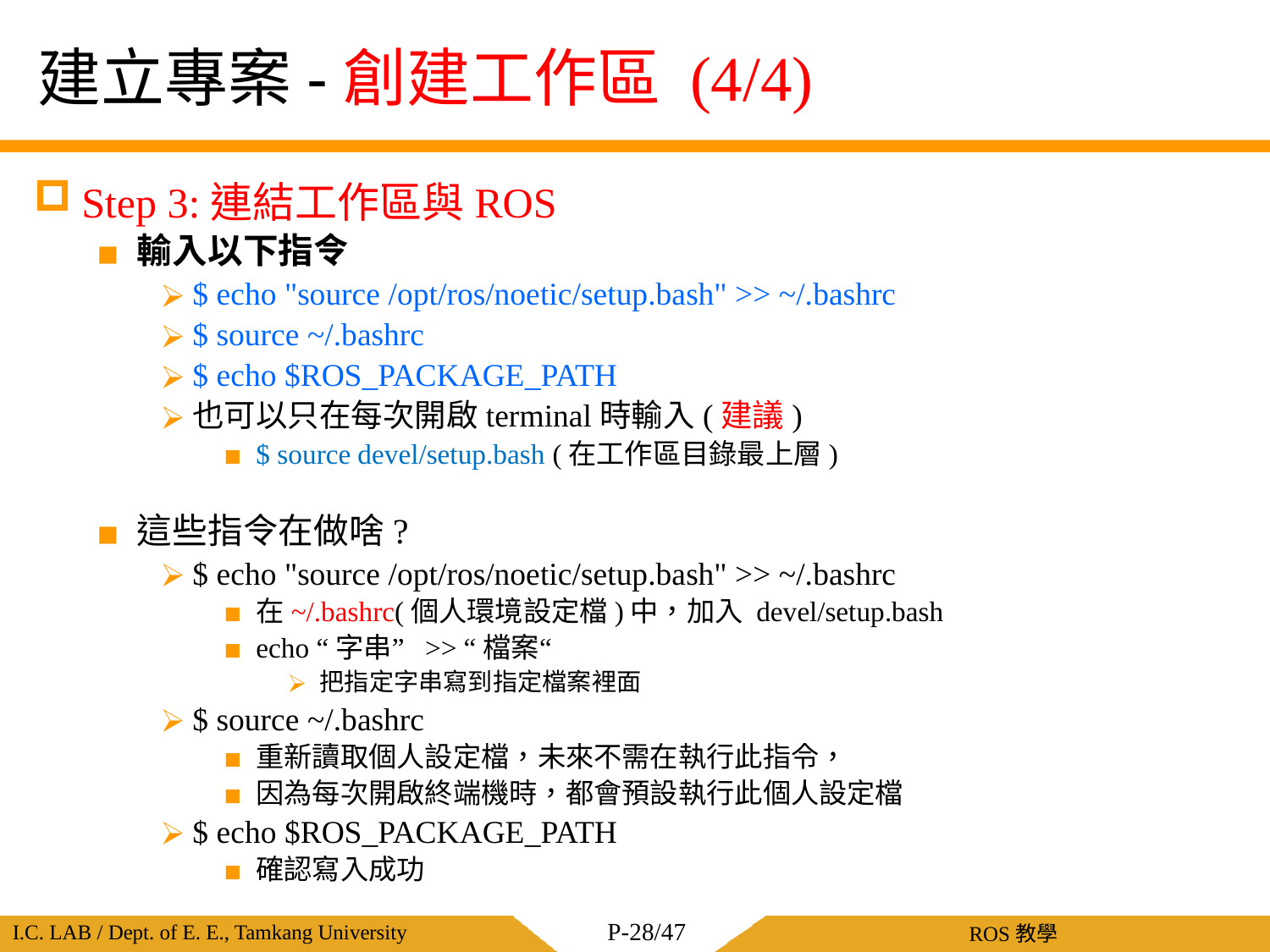

# 建立專案-創建工作區 (4/4)
Step 3:連結工作區與ROS
輸入以下指令
$ echo "source /opt/ros/noetic/setup.bash" >> ~/.bashrc
$ source ~/.bashrc
$ echo $ROS_PACKAGE_PATH
也可以只在每次開啟terminal時輸入(建議)
$ source devel/setup.bash (在工作區目錄最上層)

這些指令在做啥?
$ echo "source /opt/ros/noetic/setup.bash" >> ~/.bashrc
在~/.bashrc(個人環境設定檔)中，加入 devel/setup.bash
echo “字串”  >> “檔案“
把指定字串寫到指定檔案裡面
$ source ~/.bashrc
重新讀取個人設定檔，未來不需在執行此指令，
因為每次開啟終端機時，都會預設執行此個人設定檔
$ echo $ROS_PACKAGE_PATH
確認寫入成功